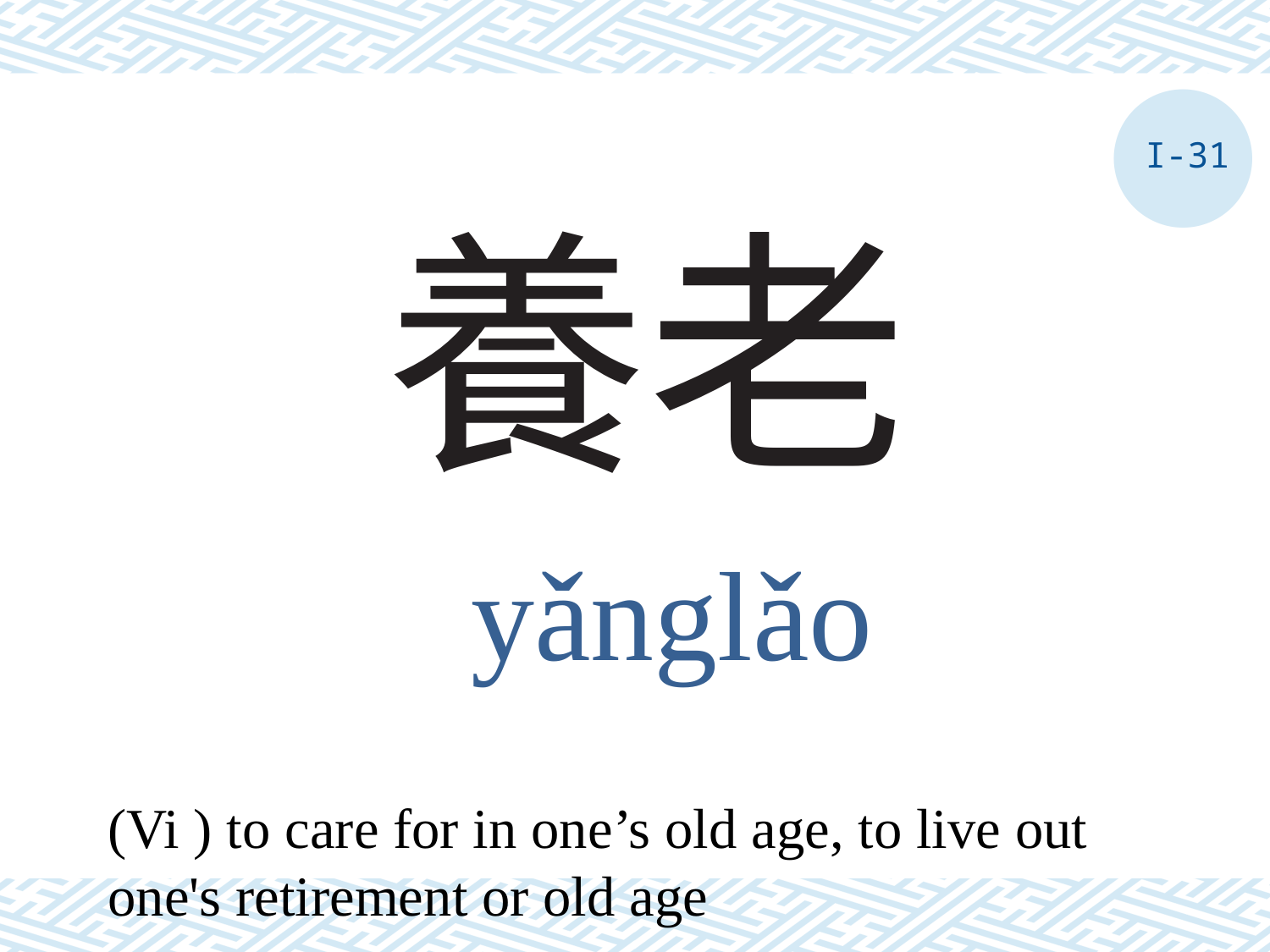

I-31

# 養老
yǎnglǎo
(Vi ) to care for in one’s old age, to live out one's retirement or old age